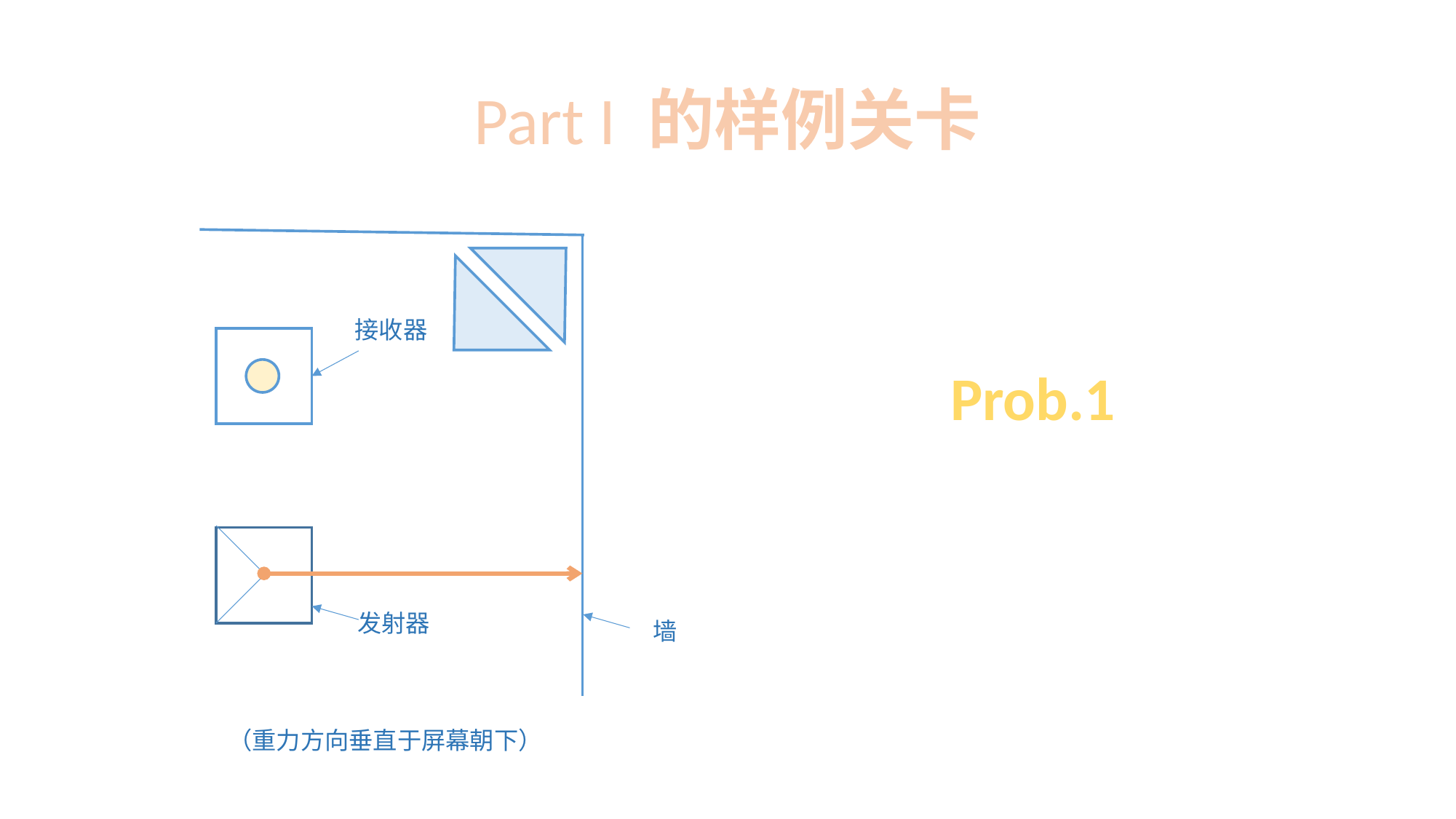

# Part I 的样例关卡

接收器

Prob.1

发射器
墙
（重力方向垂直于屏幕朝下）